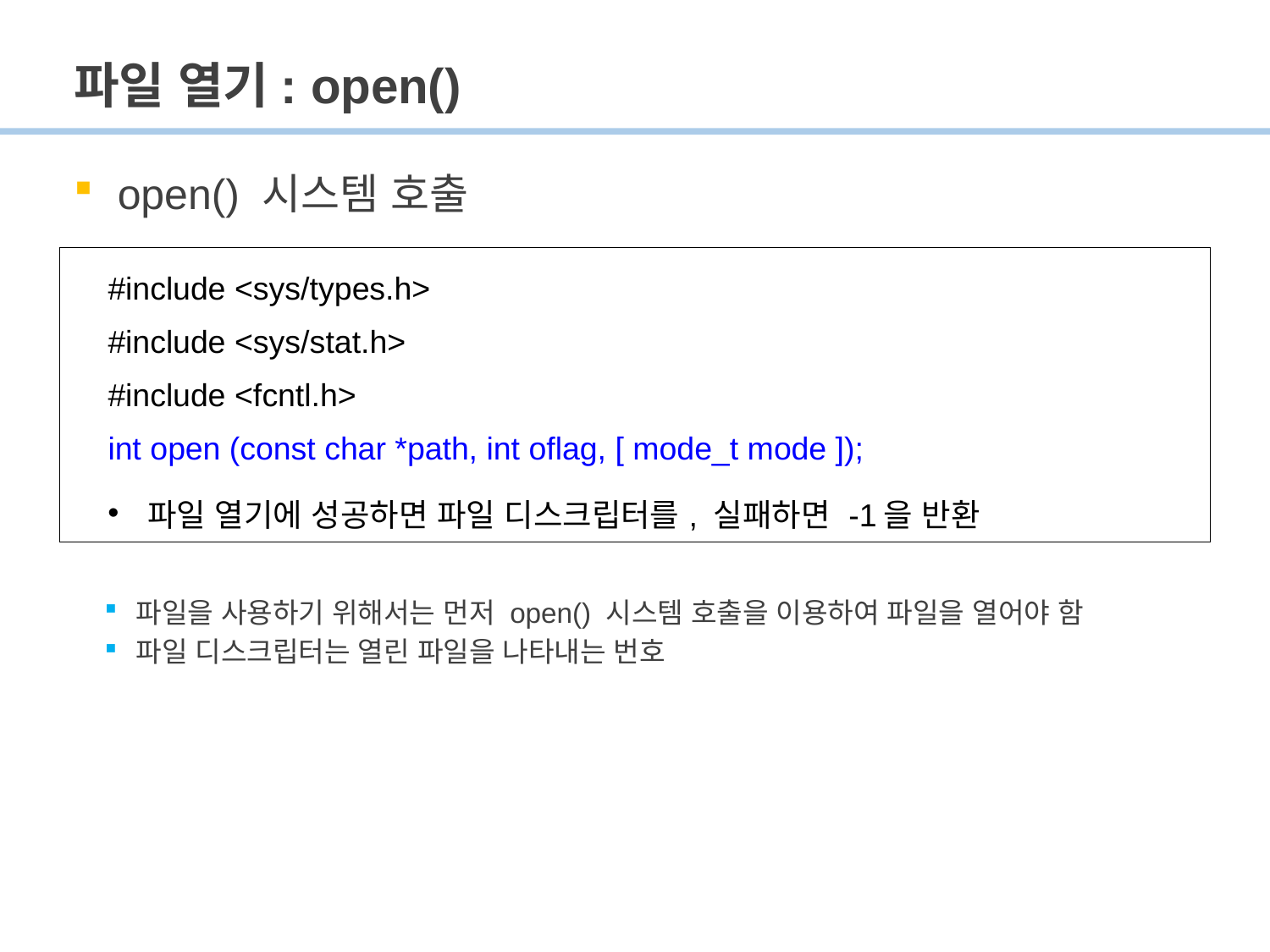

# 파일 열기: open()
 open() 시스템 호출

파일을 사용하기 위해서는 먼저 open() 시스템 호출을 이용하여 파일을 열어야 함
파일 디스크립터는 열린 파일을 나타내는 번호

| #include <sys/types.h> #include <sys/stat.h> #include <fcntl.h> int open (const char \*path, int oflag, [ mode\_t mode ]); 파일 열기에 성공하면 파일 디스크립터를, 실패하면 -1을 반환 |
| --- |